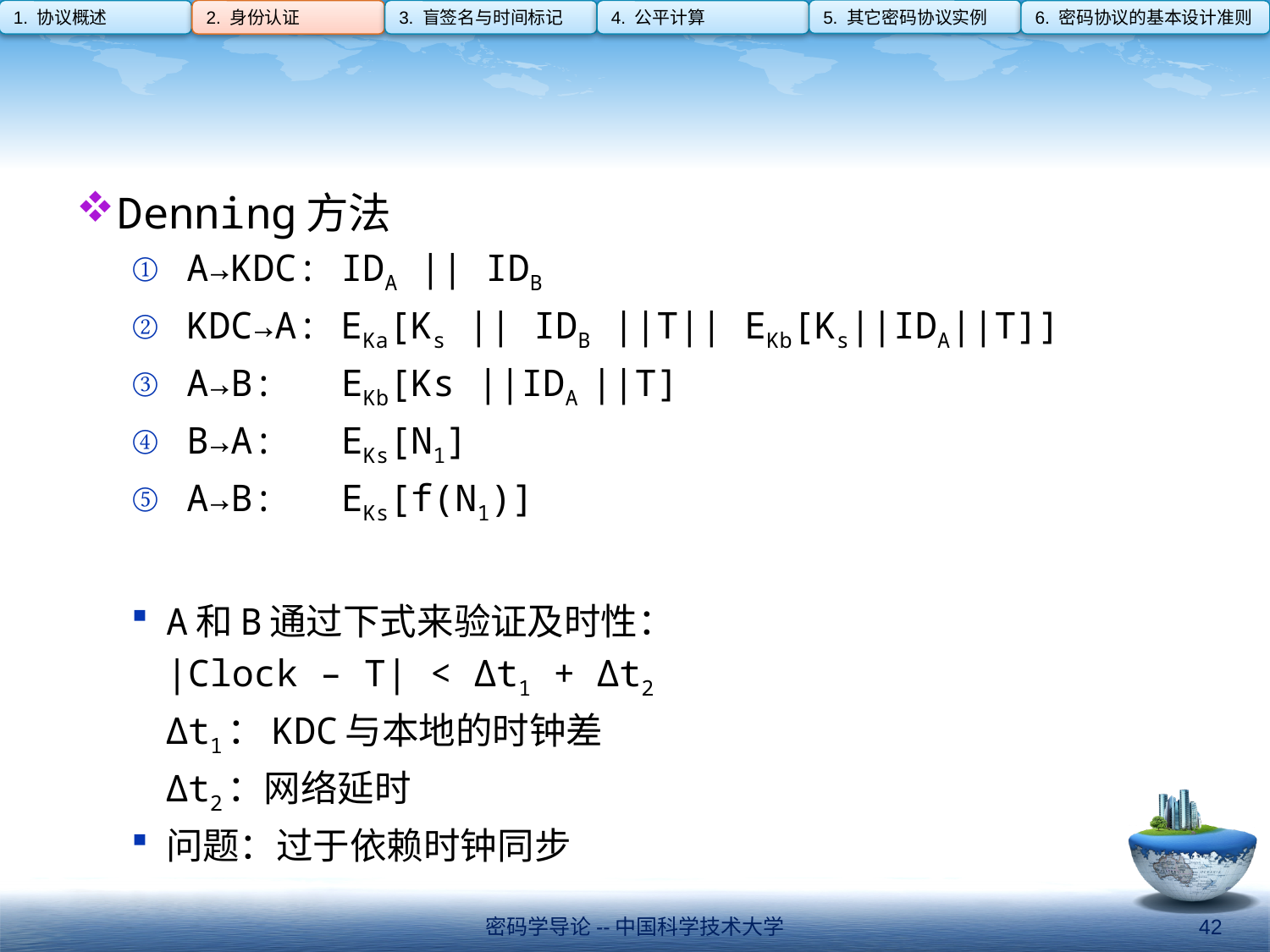

5. 其它密码协议实例
1. 协议概述
2. 身份认证
3. 盲签名与时间标记
4. 公平计算
6. 密码协议的基本设计准则
#
Denning方法
A→KDC: IDA || IDB
KDC→A: EKa[Ks || IDB ||T|| EKb[Ks||IDA||T]]
A→B:	  EKb[Ks ||IDA ||T]
B→A:	  EKs[N1]
A→B:	  EKs[f(N1)]

A和B通过下式来验证及时性：
			|Clock – T| < Δt1 + Δt2
	Δt1：KDC与本地的时钟差
	Δt2：网络延时
问题：过于依赖时钟同步
密码学导论--中国科学技术大学
42